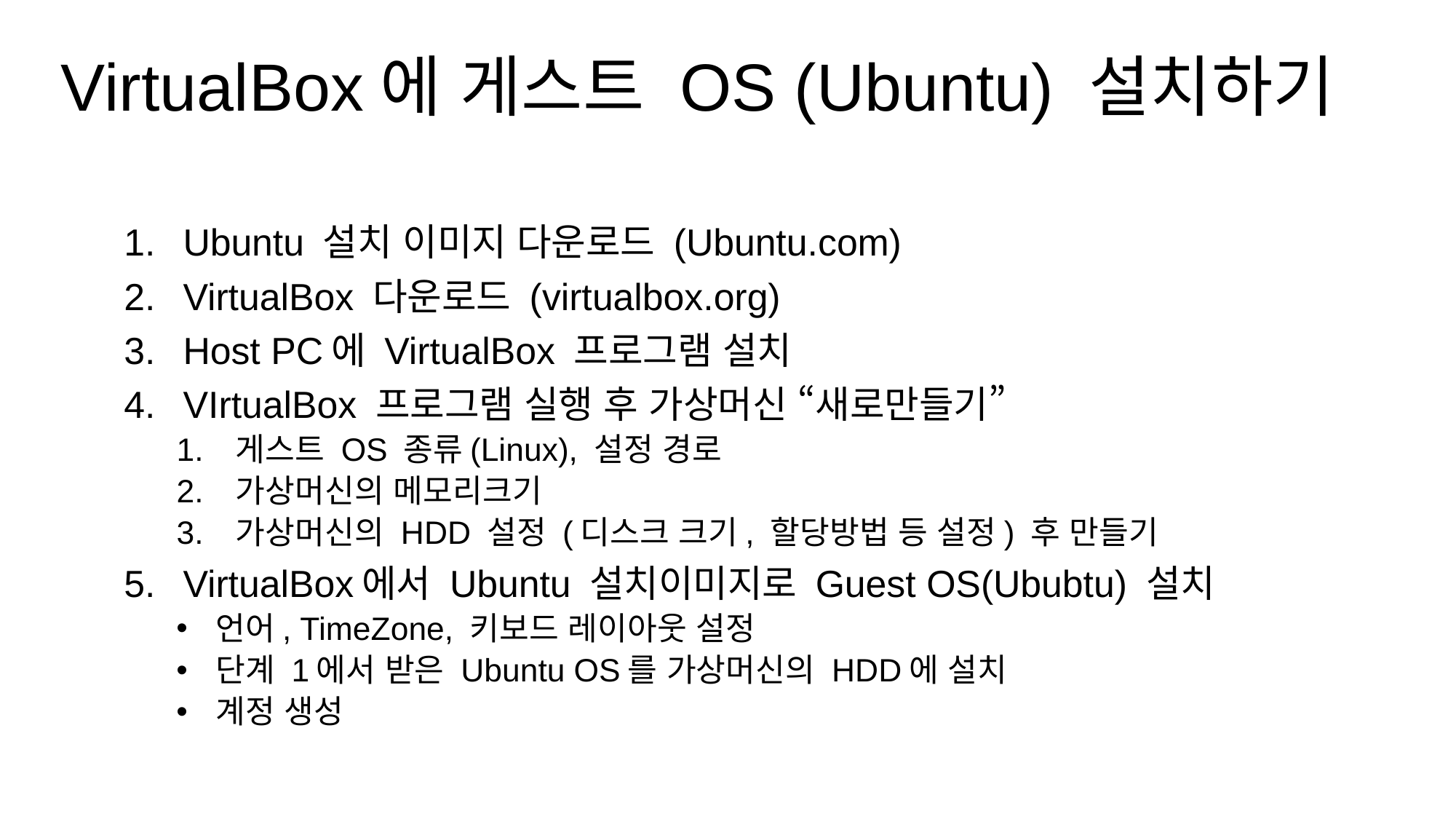

# VirtualBox에 게스트 OS (Ubuntu) 설치하기
Ubuntu 설치 이미지 다운로드 (Ubuntu.com)
VirtualBox 다운로드 (virtualbox.org)
Host PC에 VirtualBox 프로그램 설치
VIrtualBox 프로그램 실행 후 가상머신 “새로만들기”
게스트 OS 종류(Linux), 설정 경로
가상머신의 메모리크기
가상머신의 HDD 설정 (디스크 크기, 할당방법 등 설정) 후 만들기
VirtualBox에서 Ubuntu 설치이미지로 Guest OS(Ububtu) 설치
언어, TimeZone, 키보드 레이아웃 설정
단계 1에서 받은 Ubuntu OS를 가상머신의 HDD에 설치
계정 생성